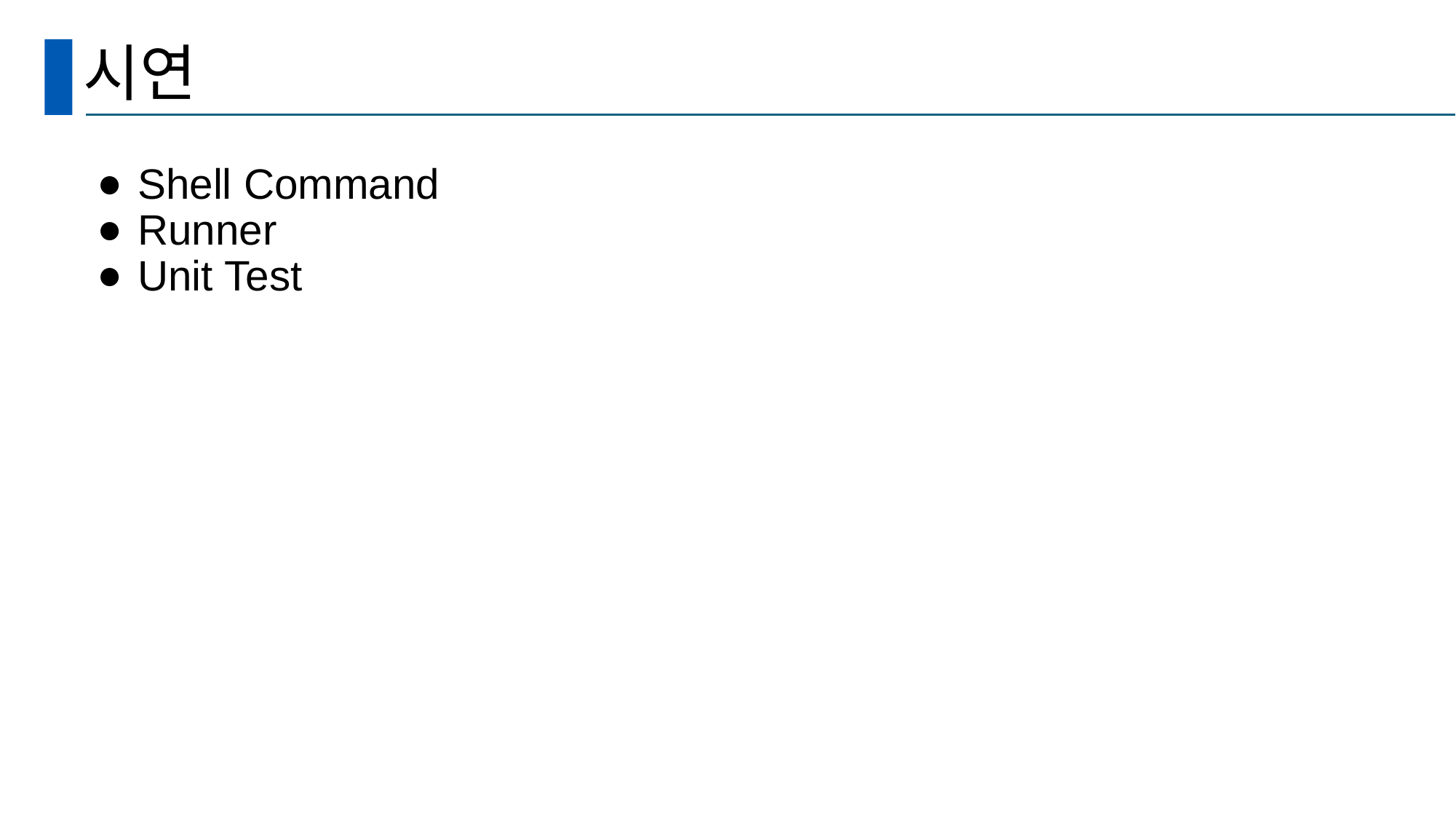

# 시연
Shell Command
Runner
Unit Test